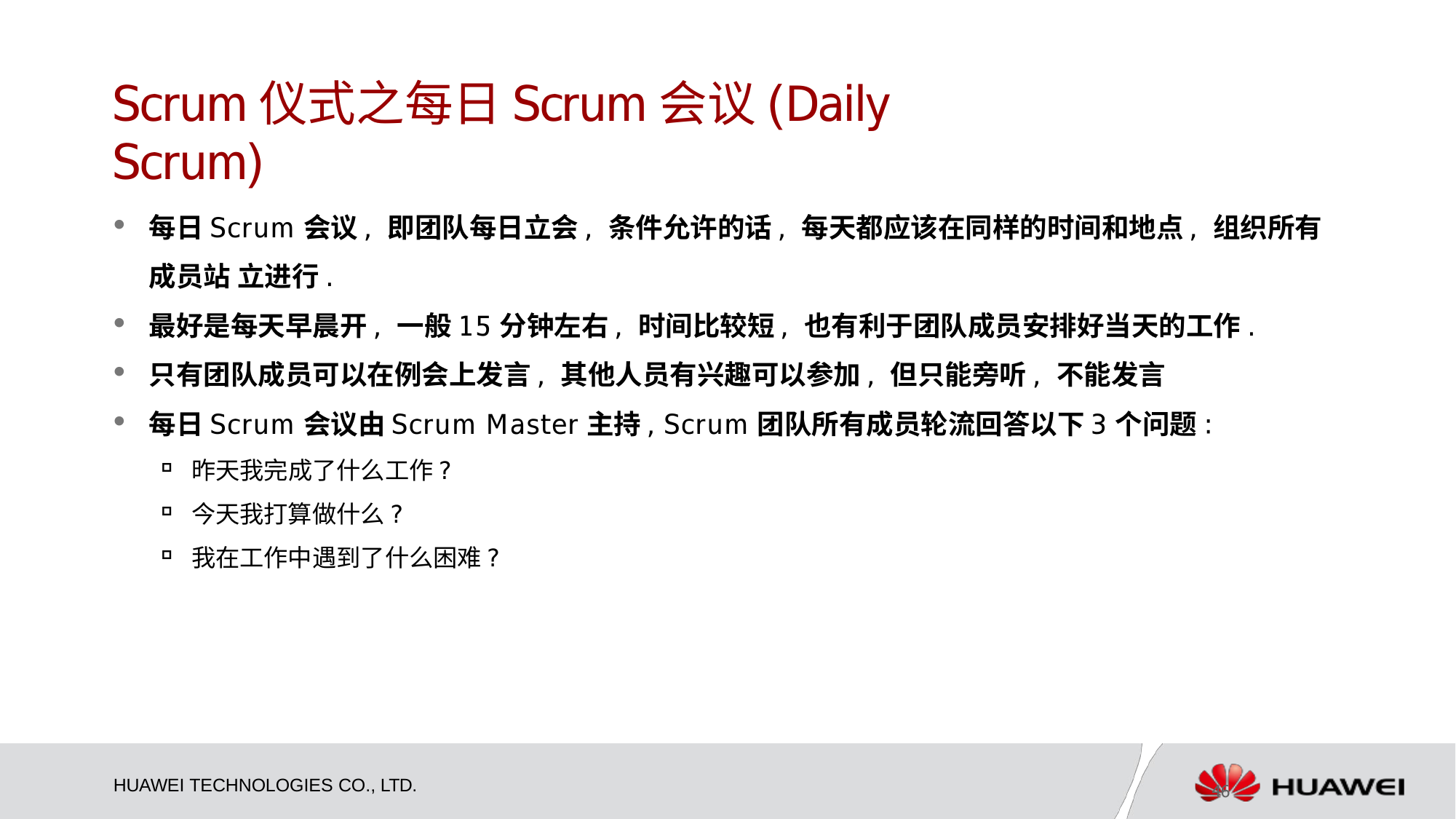

# Scrum仪式之每日Scrum会议(Daily Scrum)
每日Scrum会议, 即团队每日立会, 条件允许的话, 每天都应该在同样的时间和地点, 组织所有成员站 立进行.
最好是每天早晨开, 一般15分钟左右, 时间比较短, 也有利于团队成员安排好当天的工作.
只有团队成员可以在例会上发言, 其他人员有兴趣可以参加, 但只能旁听, 不能发言
每日Scrum会议由Scrum Master主持, Scrum团队所有成员轮流回答以下3个问题:
昨天我完成了什么工作?
今天我打算做什么?
我在工作中遇到了什么困难?

HUAWEI TECHNOLOGIES CO., LTD.
46